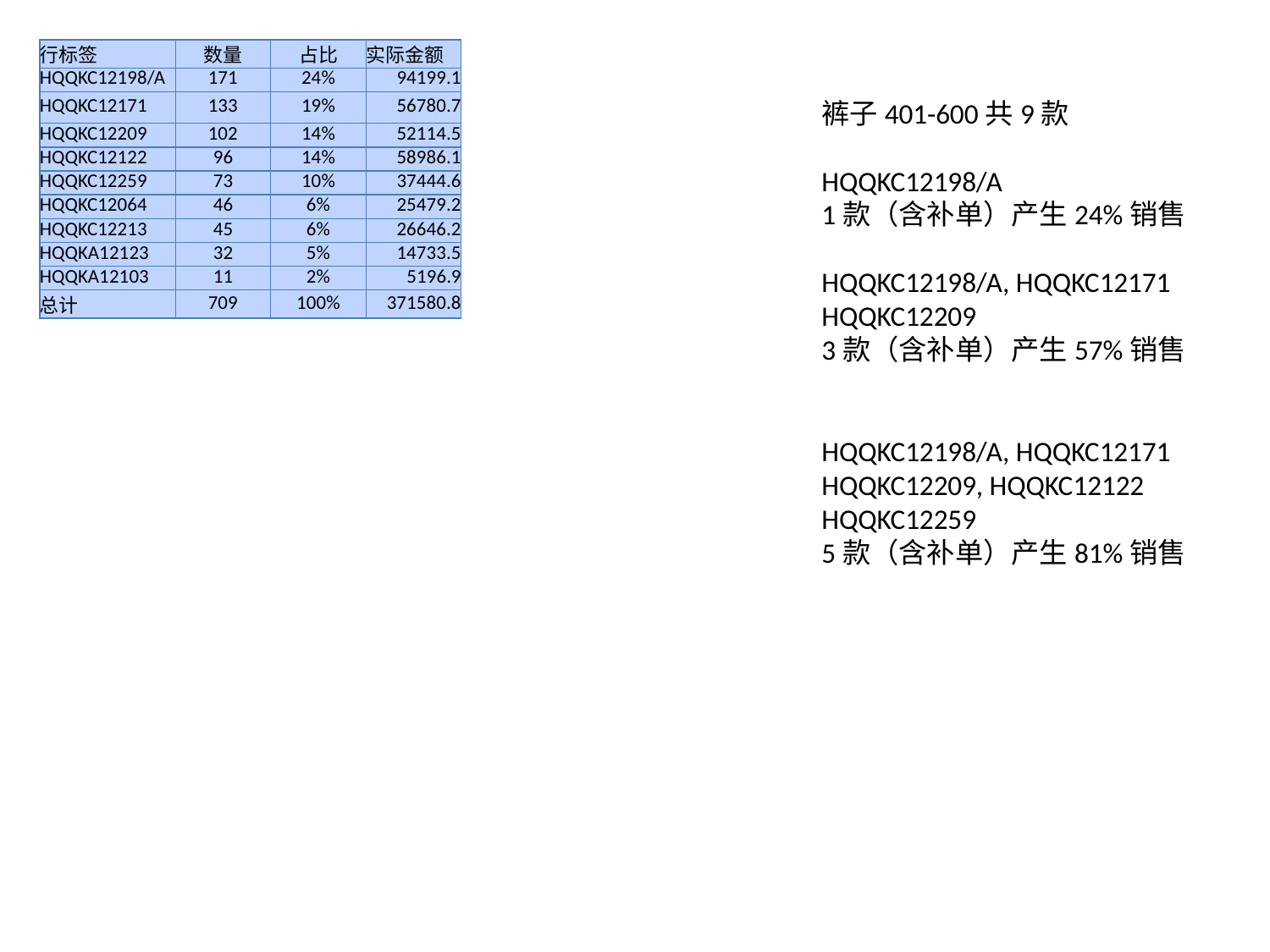

| 行标签 | 数量 | 占比 | 实际金额 |
| --- | --- | --- | --- |
| HQQKC12198/A | 171 | 24% | 94199.1 |
| HQQKC12171 | 133 | 19% | 56780.7 |
| HQQKC12209 | 102 | 14% | 52114.5 |
| HQQKC12122 | 96 | 14% | 58986.1 |
| HQQKC12259 | 73 | 10% | 37444.6 |
| HQQKC12064 | 46 | 6% | 25479.2 |
| HQQKC12213 | 45 | 6% | 26646.2 |
| HQQKA12123 | 32 | 5% | 14733.5 |
| HQQKA12103 | 11 | 2% | 5196.9 |
| 总计 | 709 | 100% | 371580.8 |
裤子401-600共9款

HQQKC12198/A
1款（含补单）产生24%销售

HQQKC12198/A, HQQKC12171
HQQKC12209
3款（含补单）产生57%销售

HQQKC12198/A, HQQKC12171
HQQKC12209, HQQKC12122
HQQKC12259
5款（含补单）产生81%销售